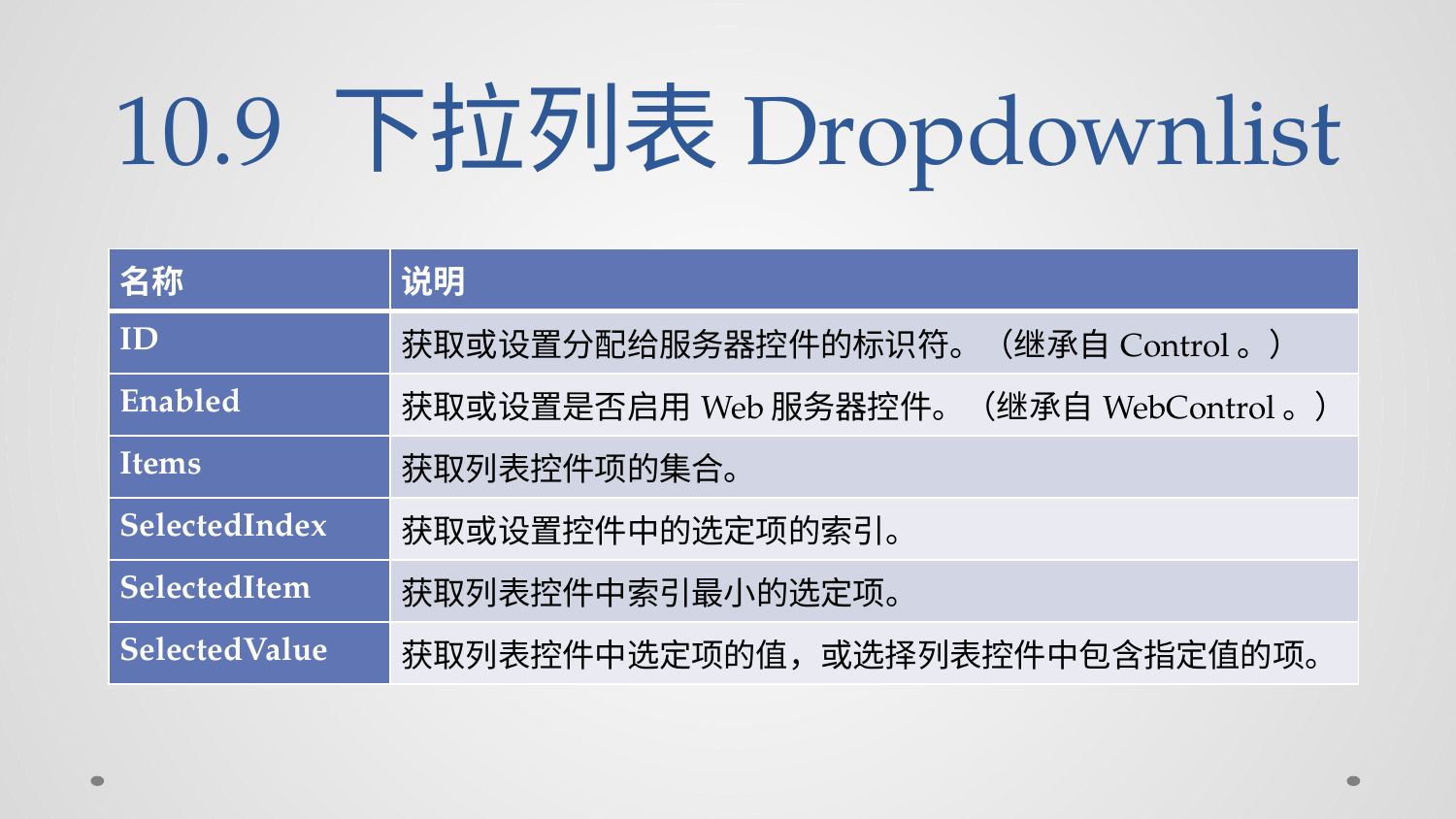

# 10.9 下拉列表Dropdownlist
| 名称 | 说明 |
| --- | --- |
| ID | 获取或设置分配给服务器控件的标识符。（继承自Control。） |
| Enabled | 获取或设置是否启用Web服务器控件。（继承自WebControl。） |
| Items | 获取列表控件项的集合。 |
| SelectedIndex | 获取或设置控件中的选定项的索引。 |
| SelectedItem | 获取列表控件中索引最小的选定项。 |
| SelectedValue | 获取列表控件中选定项的值，或选择列表控件中包含指定值的项。 |